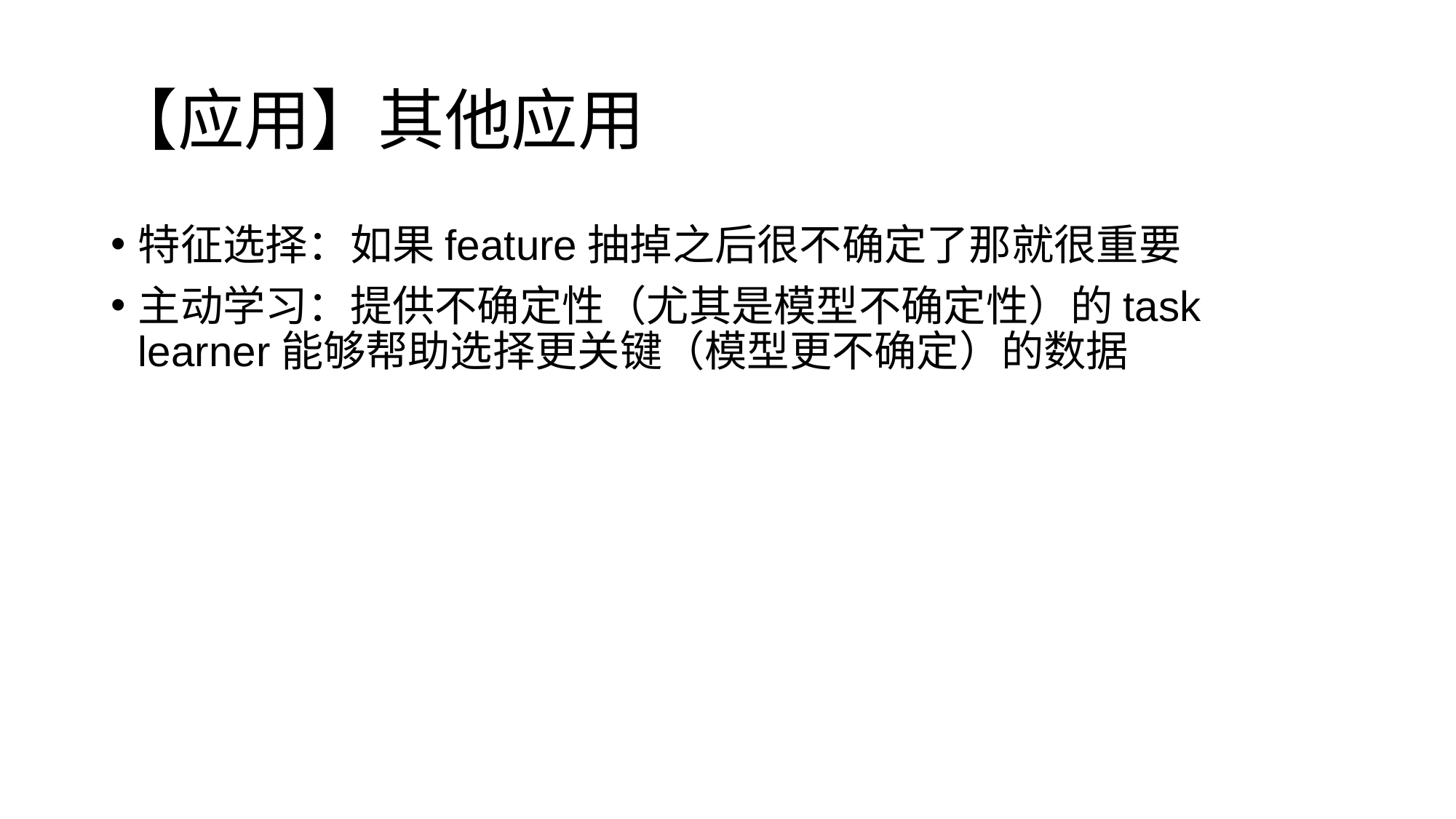

# 【应用】其他应用
特征选择：如果feature抽掉之后很不确定了那就很重要
主动学习：提供不确定性（尤其是模型不确定性）的task learner能够帮助选择更关键（模型更不确定）的数据